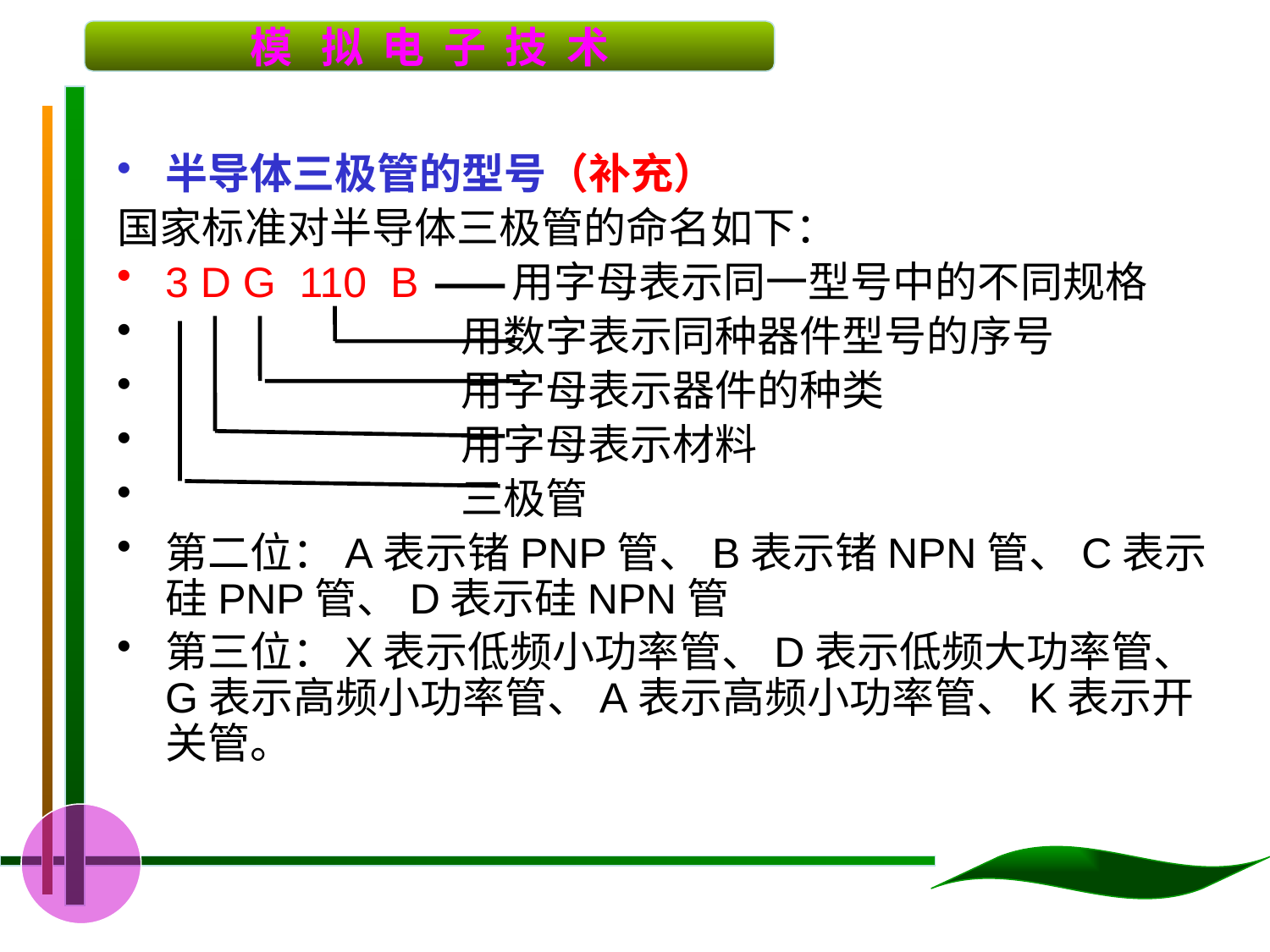

半导体三极管的型号（补充）
国家标准对半导体三极管的命名如下：
3 D G  110  B       用字母表示同一型号中的不同规格
                              用数字表示同种器件型号的序号
                              用字母表示器件的种类
                              用字母表示材料
                              三极管
第二位：A表示锗PNP管、B表示锗NPN管、C表示硅PNP管、D表示硅NPN管
第三位：X表示低频小功率管、D表示低频大功率管、G表示高频小功率管、A表示高频小功率管、K表示开关管。